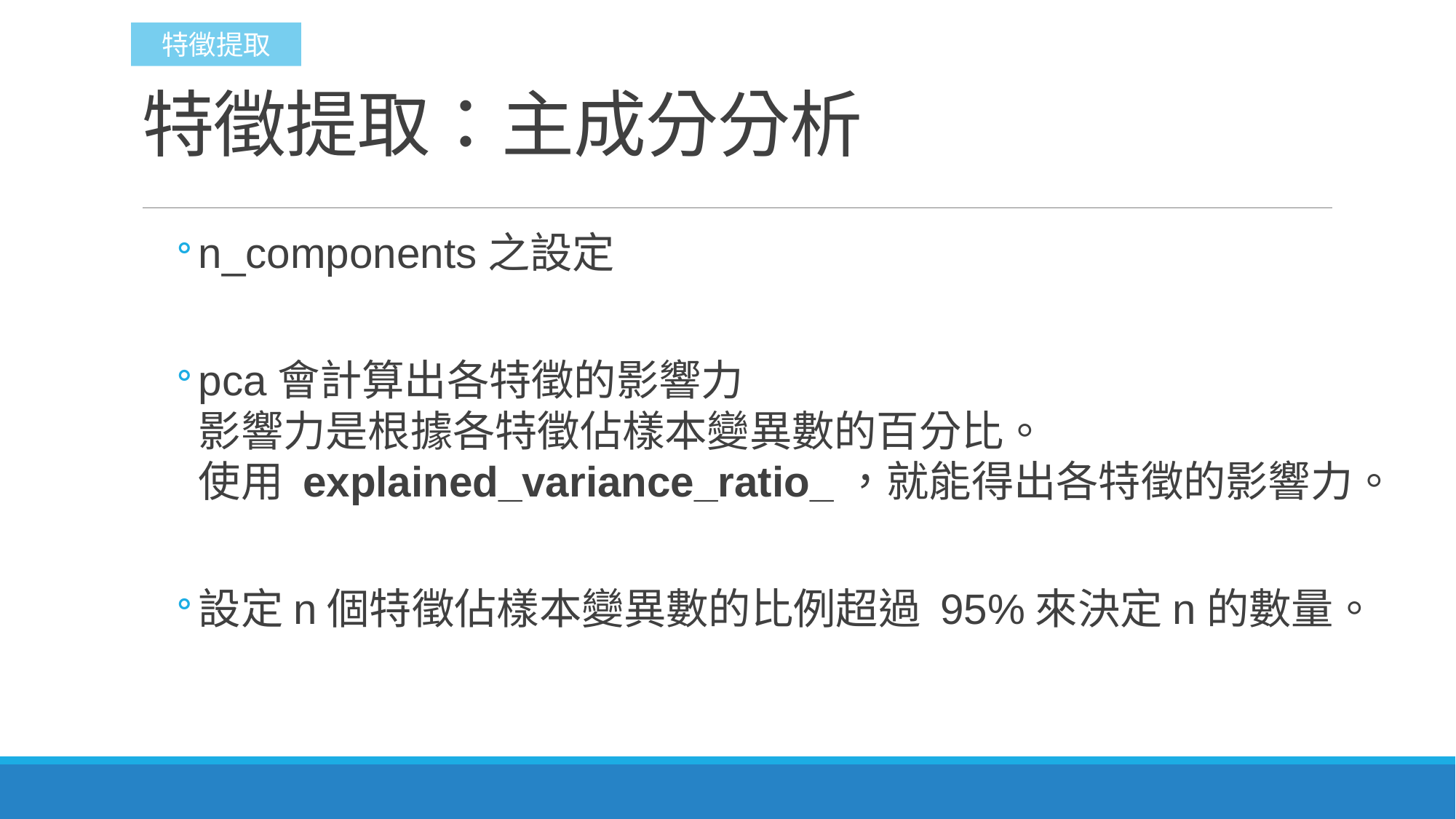

特徵提取
# 特徵提取：主成分分析
n_components之設定

pca會計算出各特徵的影響力
影響力是根據各特徵佔樣本變異數的百分比。
使用 explained_variance_ratio_，就能得出各特徵的影響力。

設定n個特徵佔樣本變異數的比例超過 95%來決定n的數量。